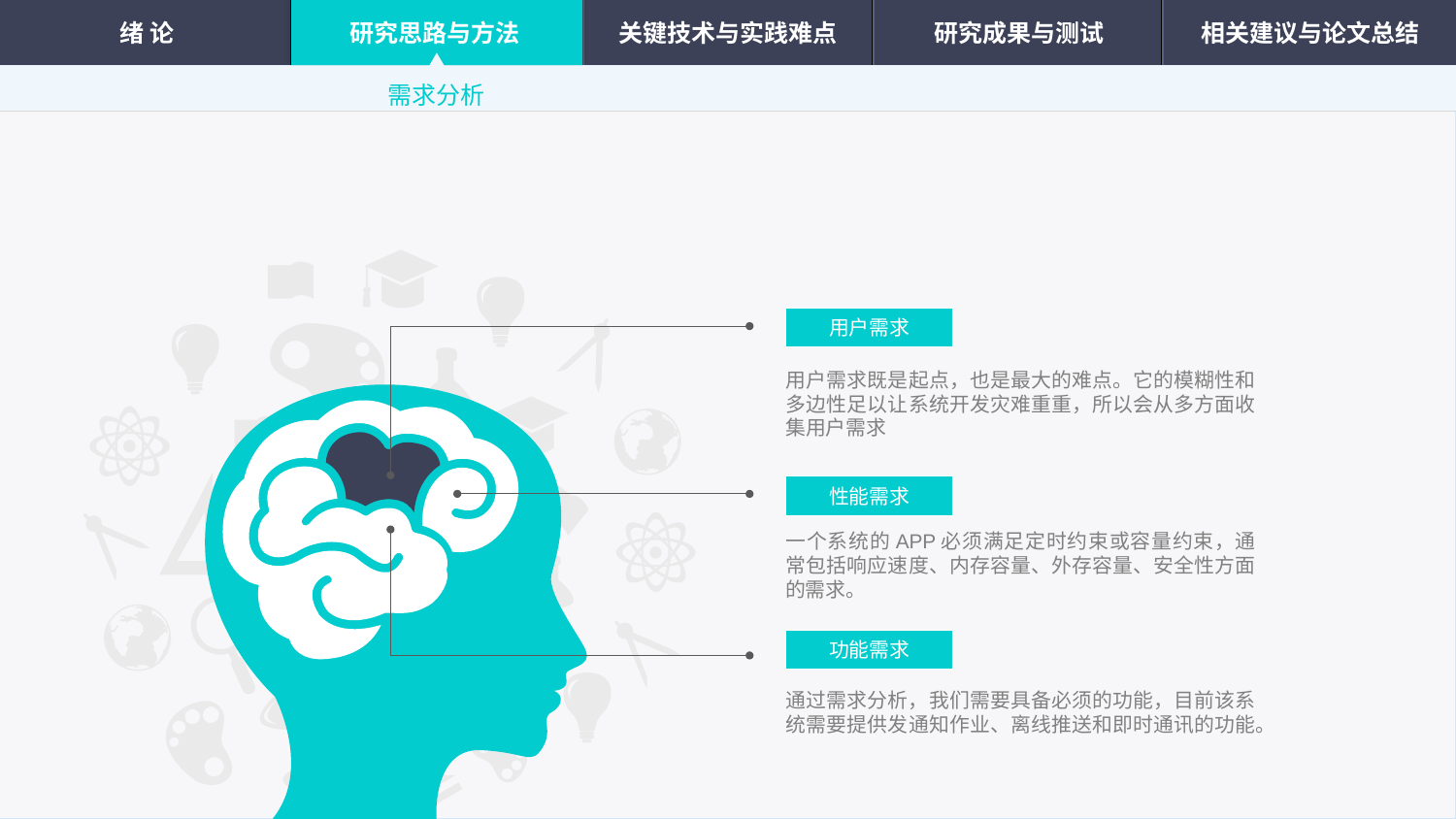

绪 论
研究思路与方法
关键技术与实践难点
研究成果与测试
相关建议与论文总结
需求分析

用户需求

用户需求既是起点，也是最大的难点。它的模糊性和多边性足以让系统开发灾难重重，所以会从多方面收集用户需求
性能需求

一个系统的APP必须满足定时约束或容量约束，通常包括响应速度、内存容量、外存容量、安全性方面的需求。

功能需求
通过需求分析，我们需要具备必须的功能，目前该系统需要提供发通知作业、离线推送和即时通讯的功能。